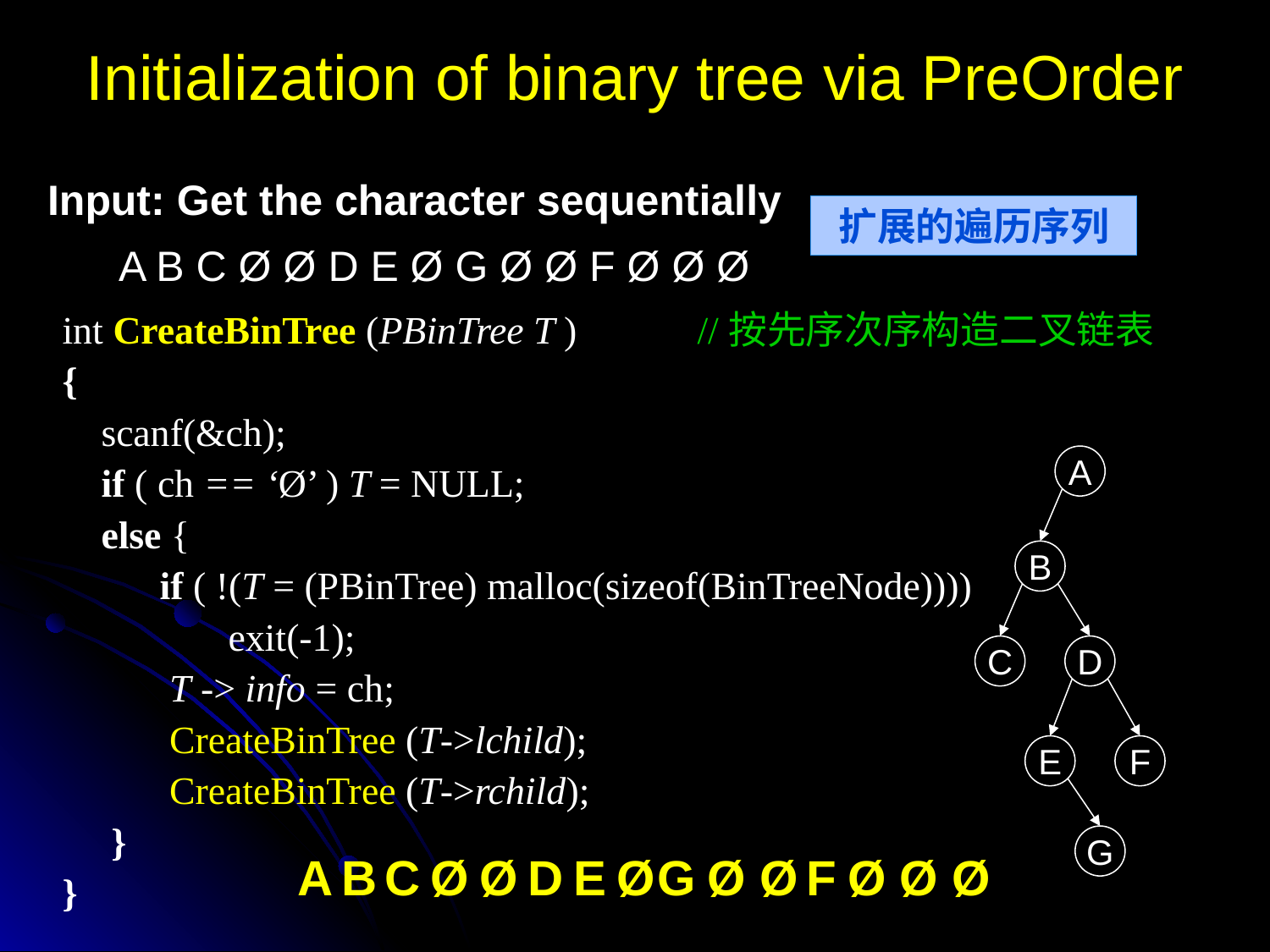

# Initialization of binary tree via PreOrder
Input: Get the character sequentially
      A B C Ø Ø D E Ø G Ø Ø F Ø Ø Ø
扩展的遍历序列
int CreateBinTree (PBinTree T ) 	//按先序次序构造二叉链表
{
    scanf(&ch);
    if ( ch == ‘Ø’ ) T = NULL;
    else {
          if ( !(T = (PBinTree) malloc(sizeof(BinTreeNode))))
	    exit(-1);
           T -> info = ch;
           CreateBinTree (T->lchild);
           CreateBinTree (T->rchild);
     }
}
A
B
C
D
E
F
G
A
B
C
Ø
Ø
D
E
Ø
G
F
Ø Ø Ø
Ø Ø